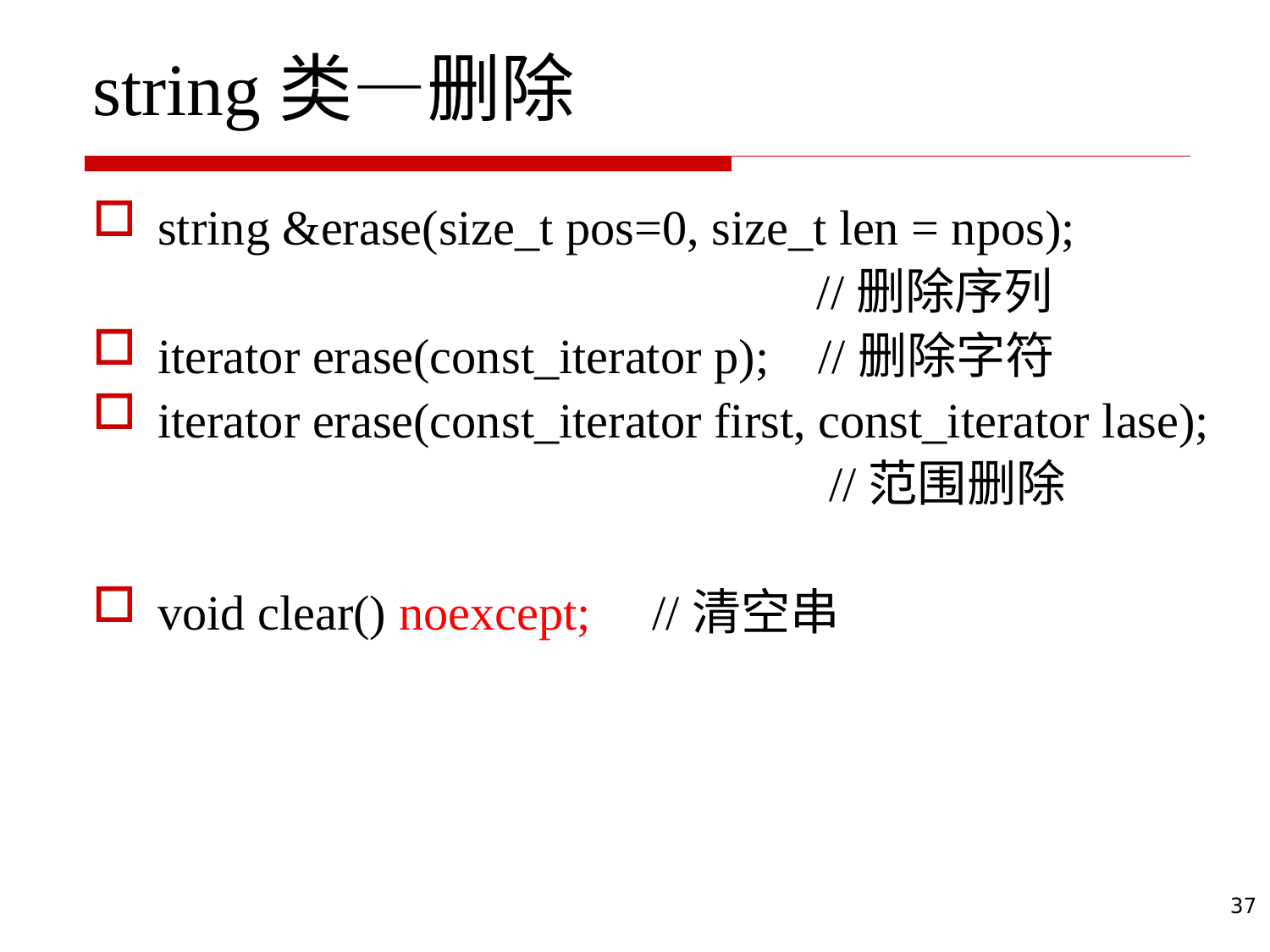

# string类—删除
string &erase(size_t pos=0, size_t len = npos);
                                                           //删除序列
iterator erase(const_iterator p);    //删除字符
iterator erase(const_iterator first, const_iterator lase);
                                                            //范围删除

void clear() noexcept;     //清空串

37